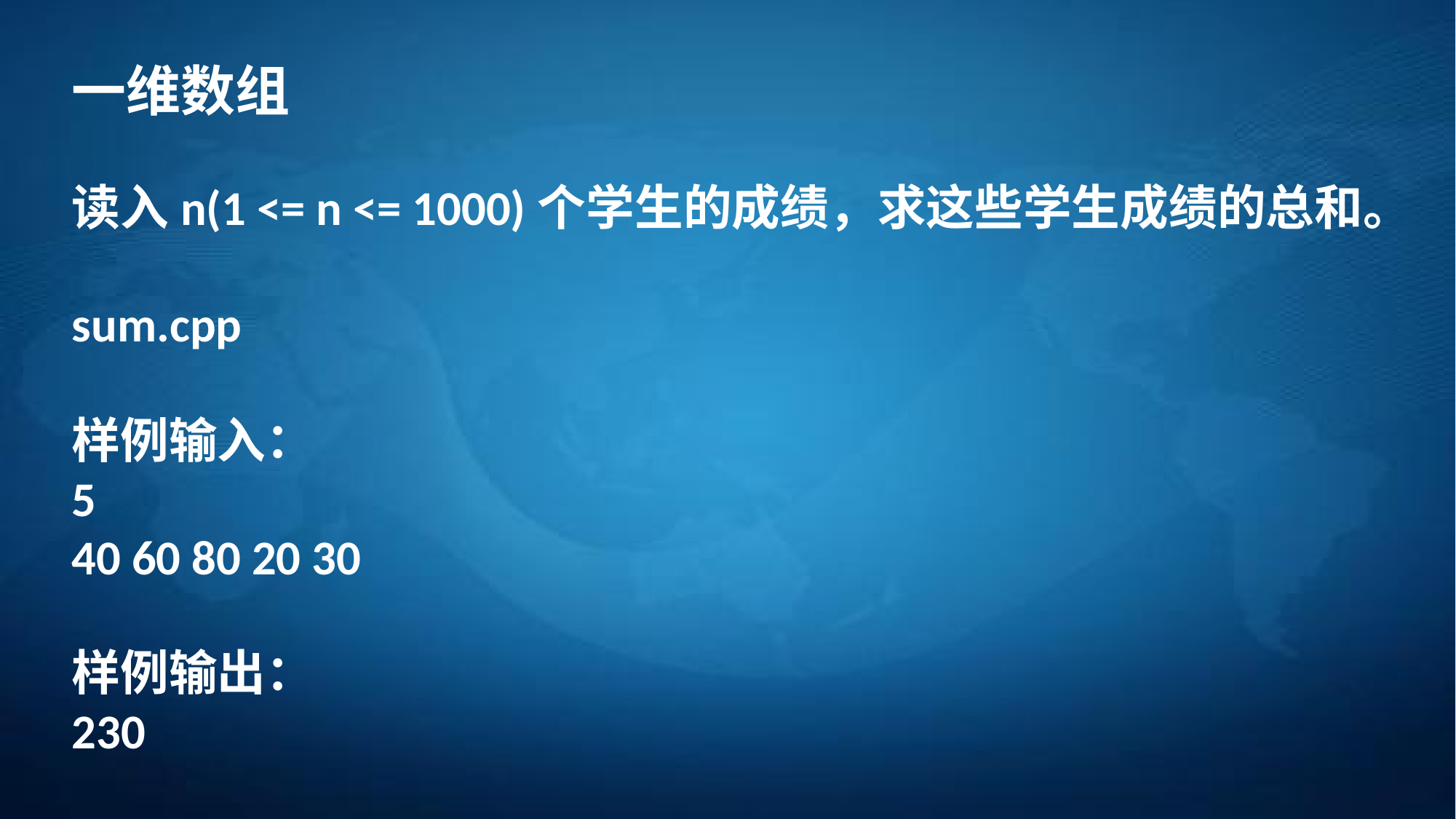

一维数组
读入n(1 <= n <= 1000)个学生的成绩，求这些学生成绩的总和。
sum.cpp

样例输入：
5
40 60 80 20 30

样例输出：
230